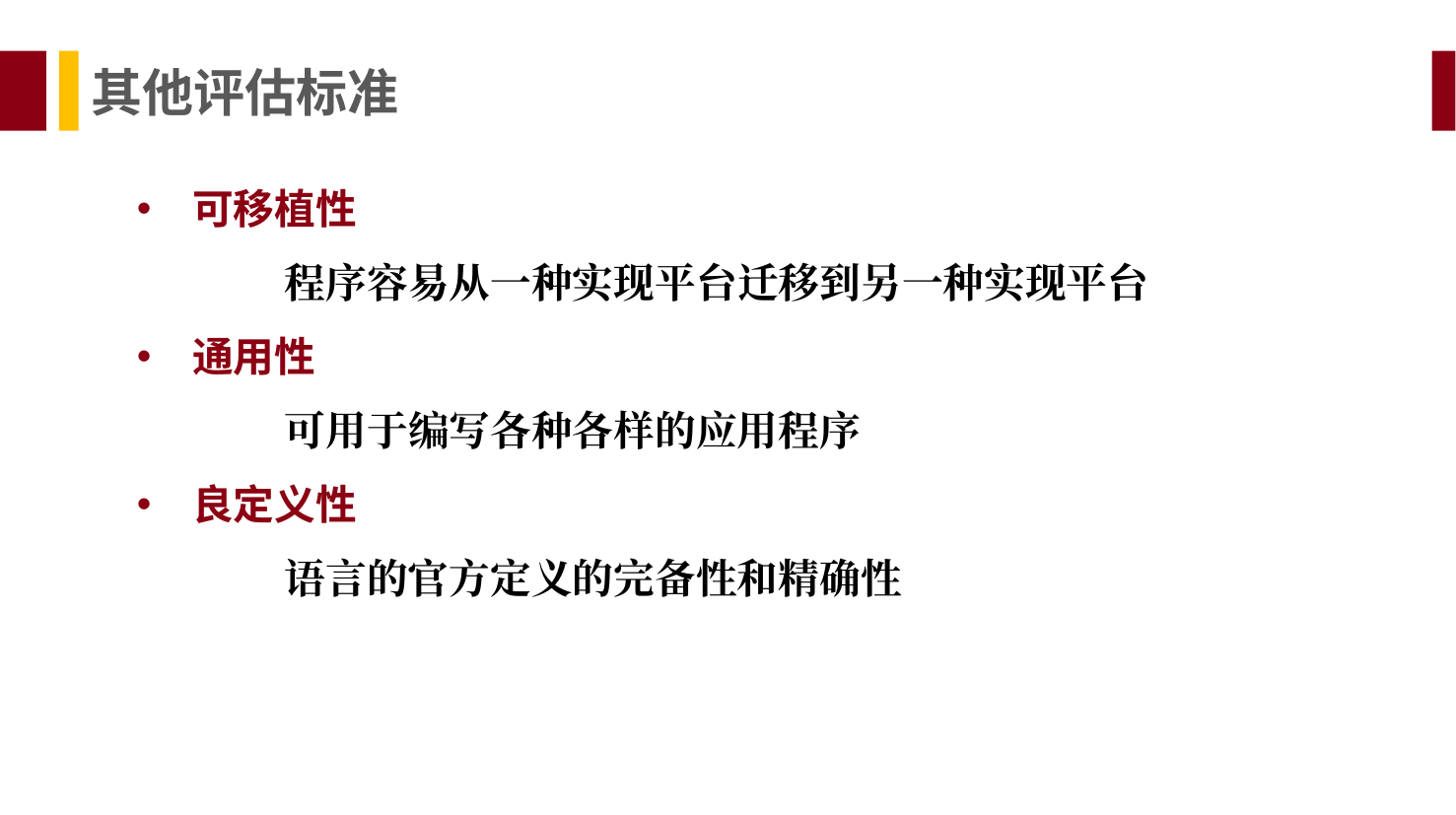

其他评估标准
可移植性
	程序容易从一种实现平台迁移到另一种实现平台
通用性
	可用于编写各种各样的应用程序
良定义性
	语言的官方定义的完备性和精确性